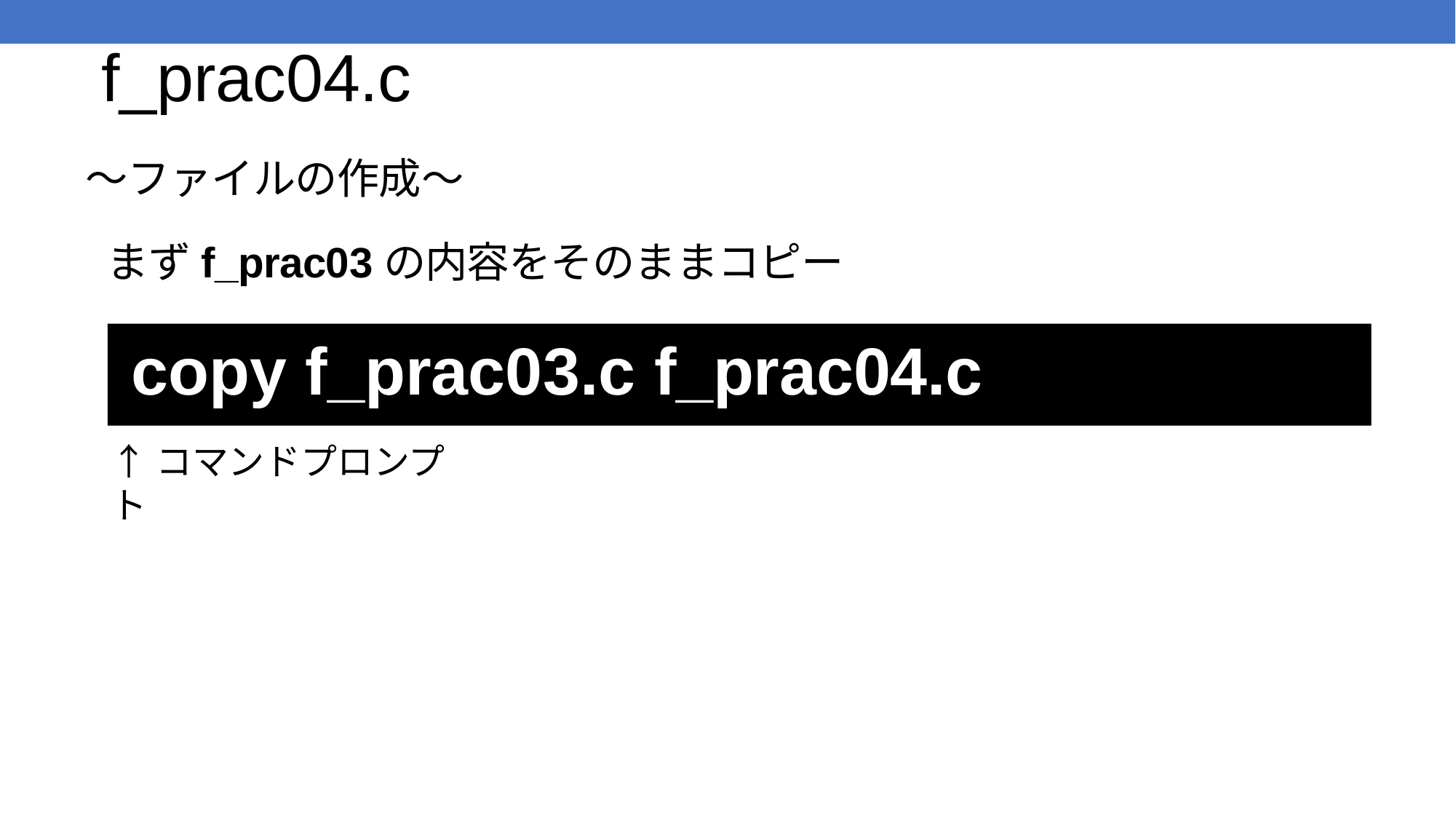

# f_prac04.c
～ファイルの作成～
まずf_prac03の内容をそのままコピー
copy f_prac03.c f_prac04.c
↑コマンドプロンプト